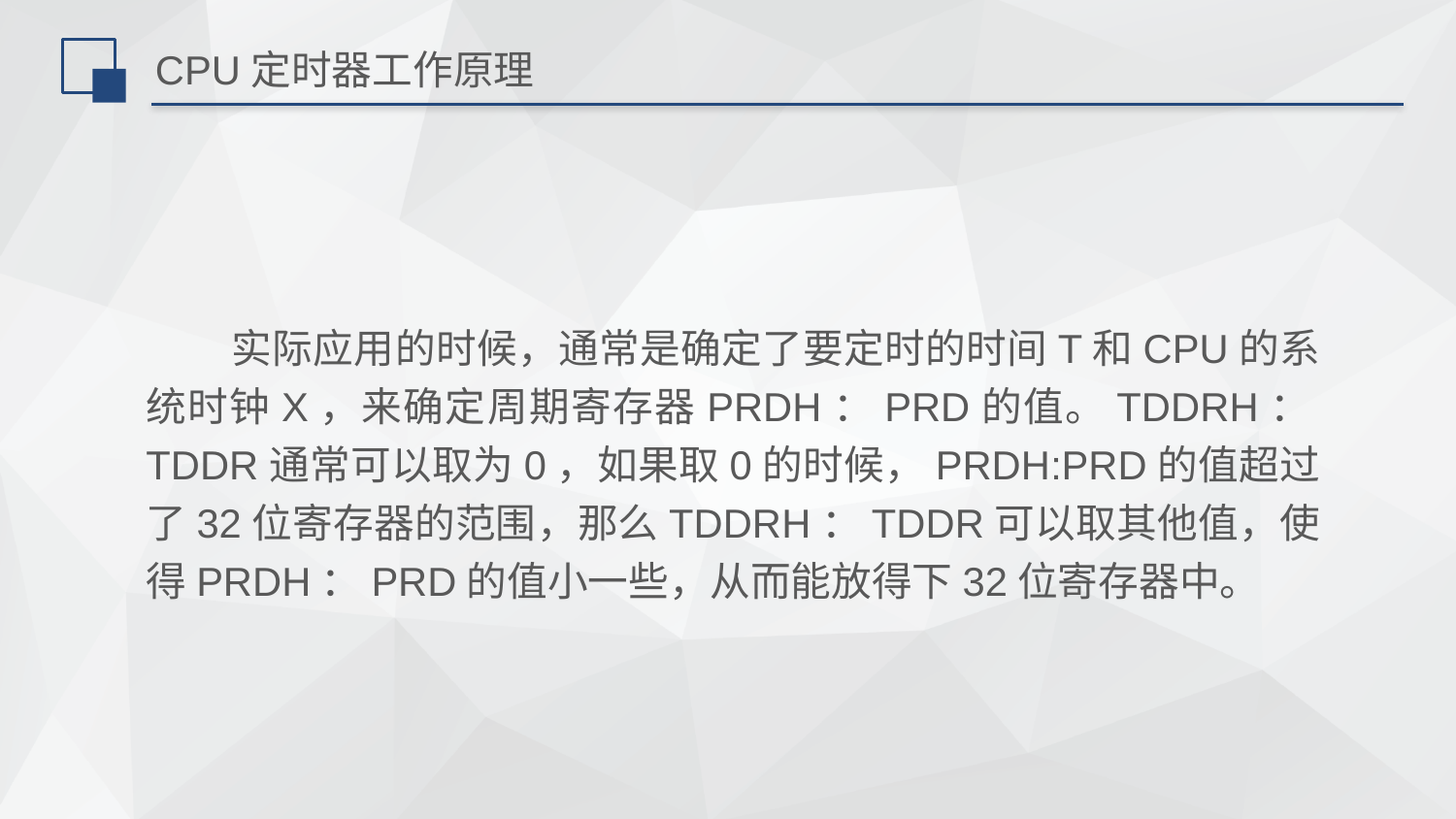

# CPU定时器工作原理
实际应用的时候，通常是确定了要定时的时间T和CPU的系统时钟X，来确定周期寄存器PRDH：PRD的值。TDDRH：TDDR通常可以取为0，如果取0的时候，PRDH:PRD的值超过了32位寄存器的范围，那么TDDRH：TDDR可以取其他值，使得PRDH：PRD的值小一些，从而能放得下32位寄存器中。